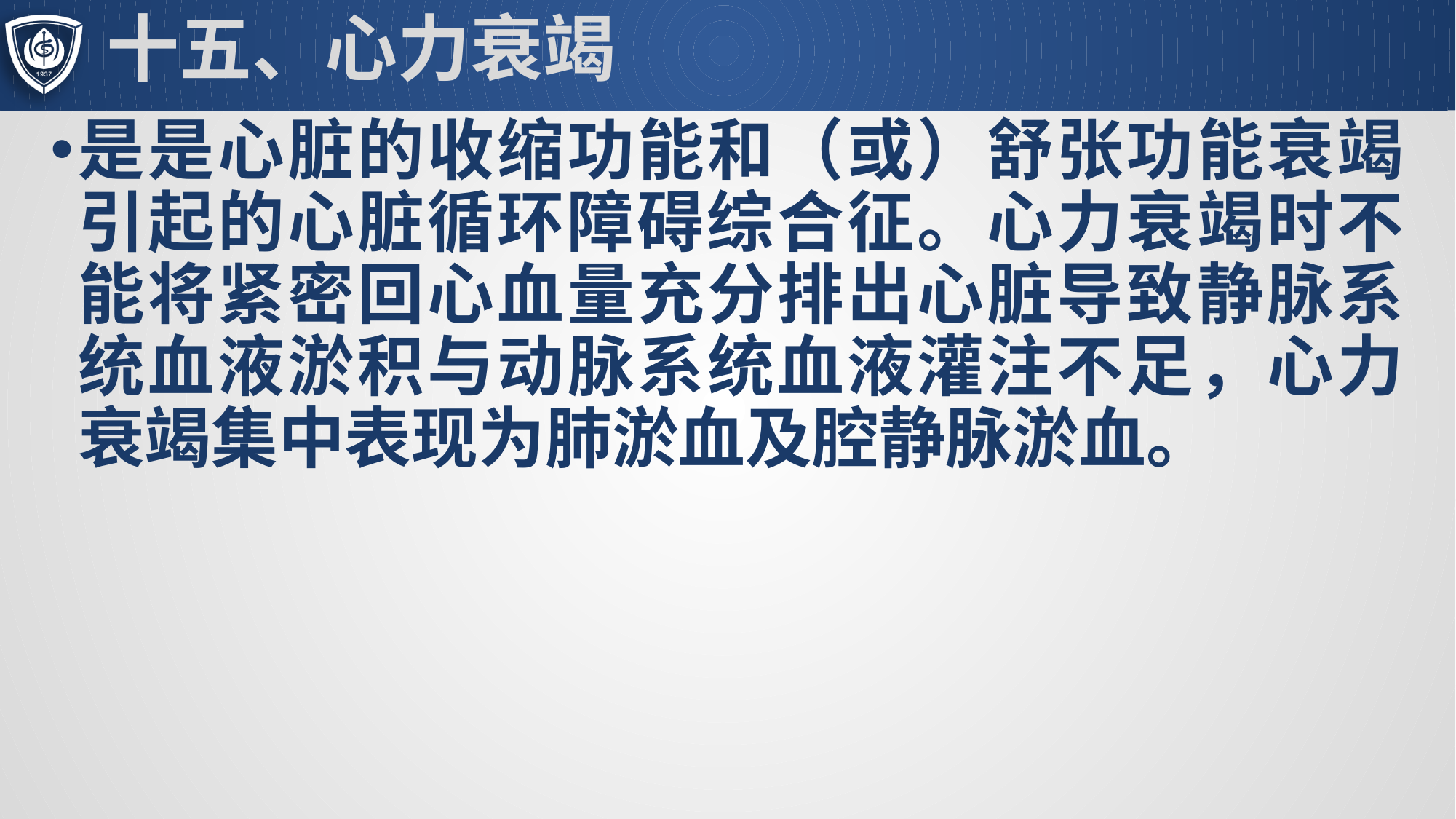

# 十五、心力衰竭
是是心脏的收缩功能和（或）舒张功能衰竭引起的心脏循环障碍综合征。心力衰竭时不能将紧密回心血量充分排出心脏导致静脉系统血液淤积与动脉系统血液灌注不足，心力衰竭集中表现为肺淤血及腔静脉淤血。